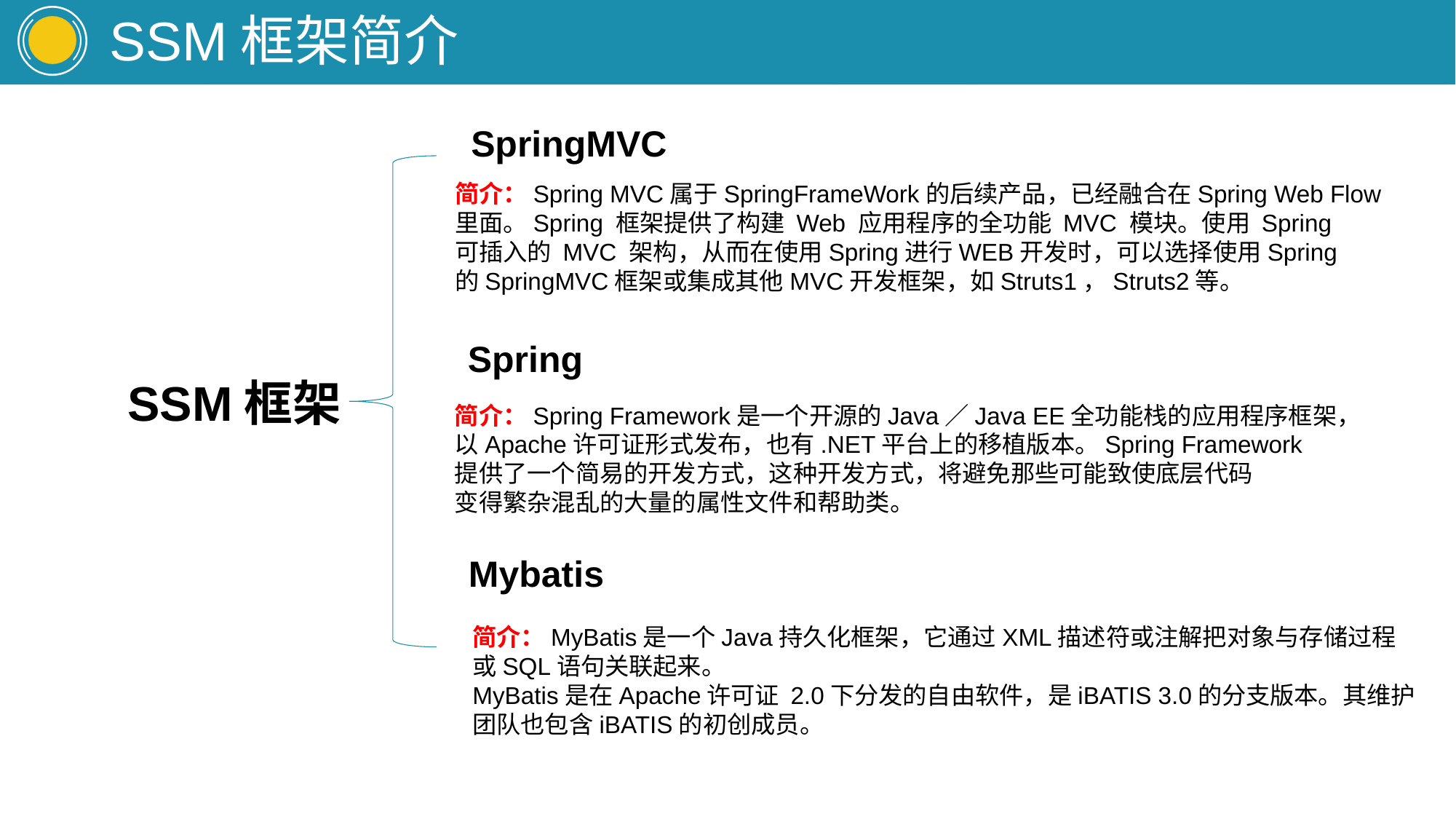

# SSM框架简介
SpringMVC

简介：Spring MVC属于SpringFrameWork的后续产品，已经融合在Spring Web Flow
里面。Spring 框架提供了构建 Web 应用程序的全功能 MVC 模块。使用 Spring
可插入的 MVC 架构，从而在使用Spring进行WEB开发时，可以选择使用Spring
的SpringMVC框架或集成其他MVC开发框架，如Struts1，Struts2等。
Spring
SSM框架
简介：Spring Framework是一个开源的Java／Java EE全功能栈的应用程序框架，
以Apache许可证形式发布，也有.NET平台上的移植版本。Spring Framework
提供了一个简易的开发方式，这种开发方式，将避免那些可能致使底层代码
变得繁杂混乱的大量的属性文件和帮助类。
Mybatis
简介：MyBatis是一个Java持久化框架，它通过XML描述符或注解把对象与存储过程或SQL语句关联起来。
MyBatis是在Apache许可证 2.0下分发的自由软件，是iBATIS 3.0的分支版本。其维护团队也包含iBATIS的初创成员。